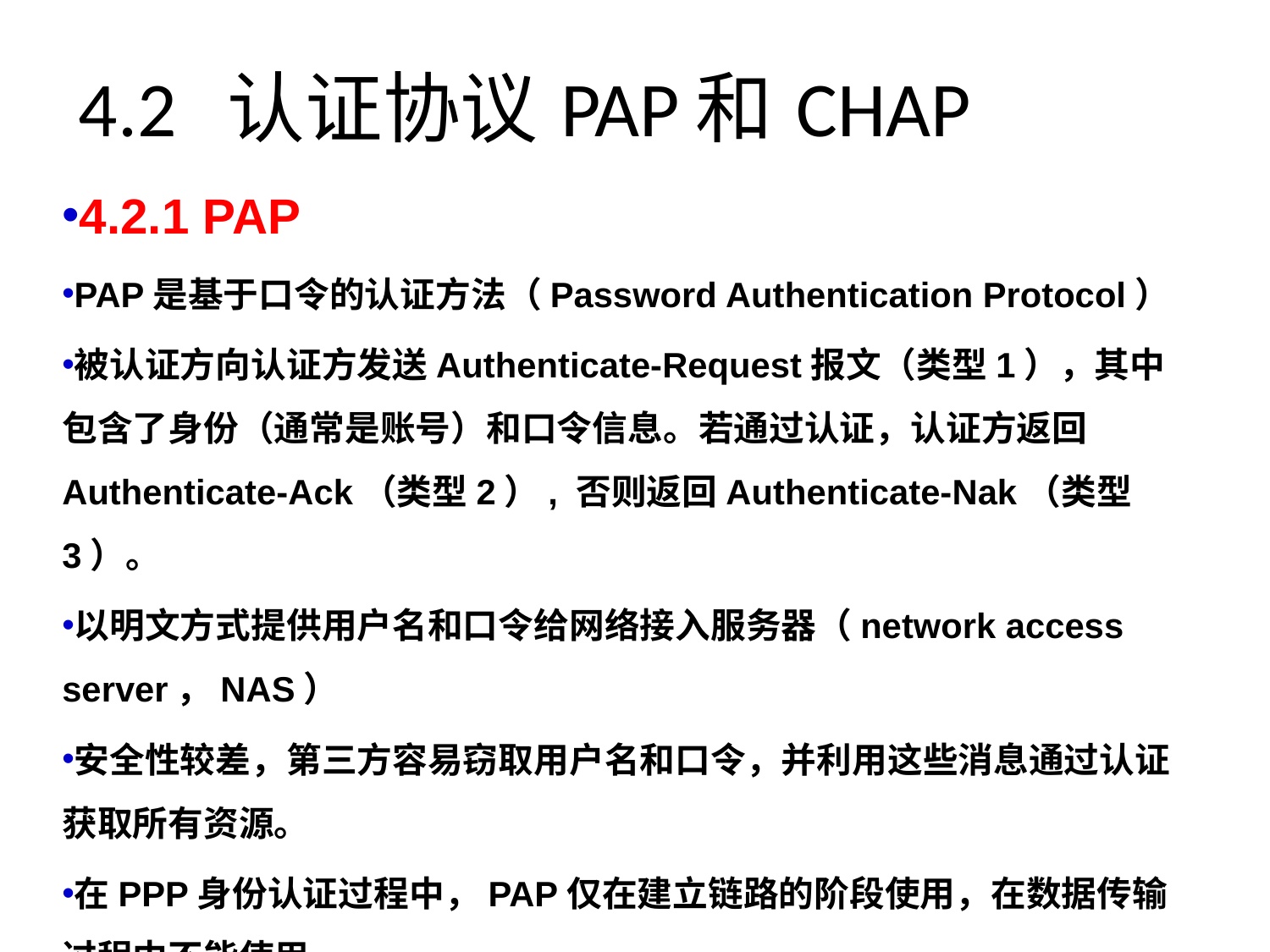

# 4.2  认证协议PAP和CHAP
4.2.1 PAP
PAP是基于口令的认证方法（Password Authentication Protocol）
被认证方向认证方发送Authenticate-Request报文（类型1），其中包含了身份（通常是账号）和口令信息。若通过认证，认证方返回Authenticate-Ack（类型2）, 否则返回Authenticate-Nak（类型3）。
以明文方式提供用户名和口令给网络接入服务器（network access server，NAS）
安全性较差，第三方容易窃取用户名和口令，并利用这些消息通过认证获取所有资源。
在PPP身份认证过程中，PAP仅在建立链路的阶段使用，在数据传输过程中不能使用。